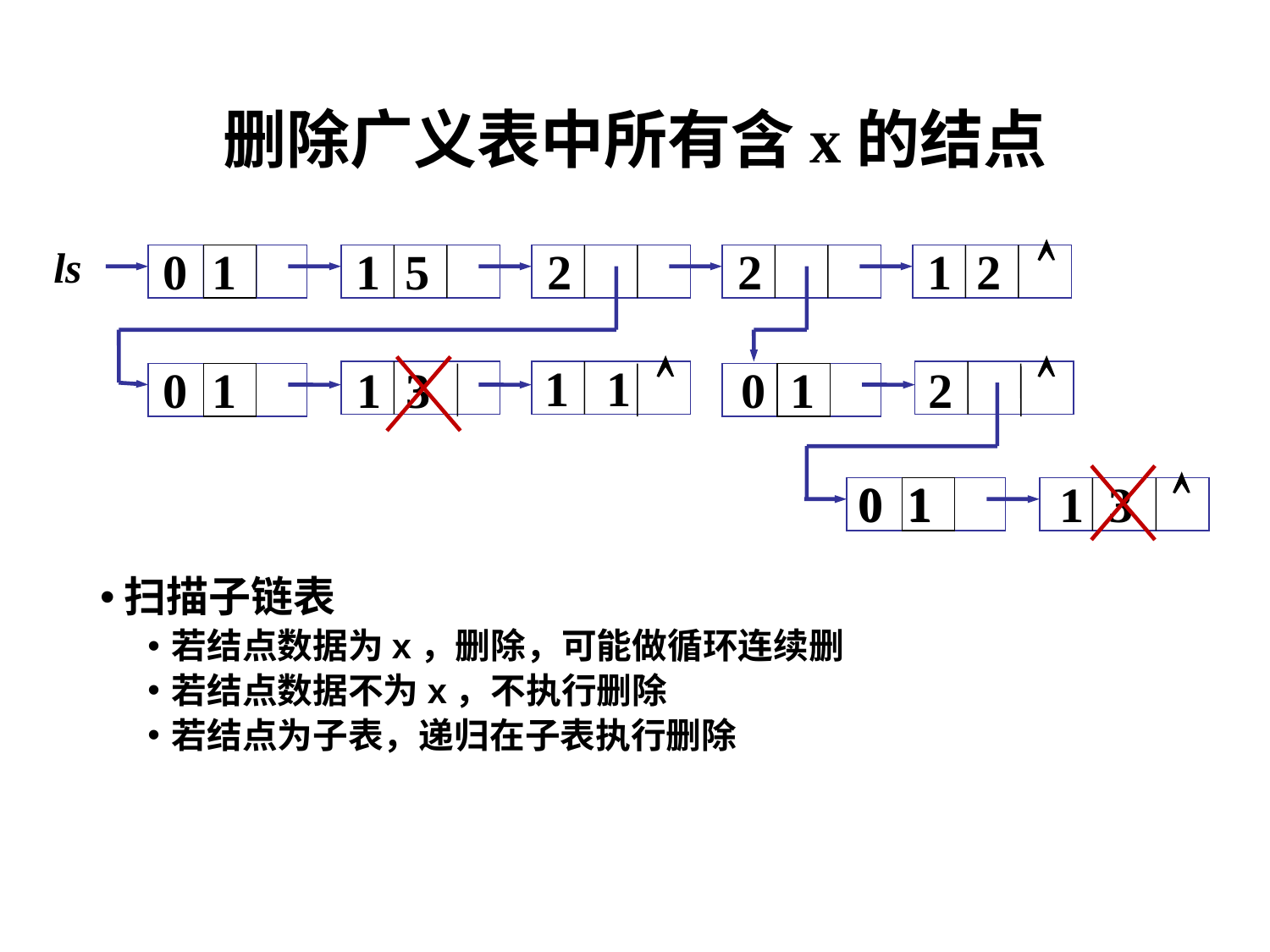

# 删除广义表中所有含x的结点
∧
ls
0  1
1  5
2
2
1  2

∧
∧
1   1
0  1
1  3
0  1
2

∧

0  1
0  1
1  3

扫描子链表
若结点数据为x，删除，可能做循环连续删
若结点数据不为x，不执行删除
若结点为子表，递归在子表执行删除